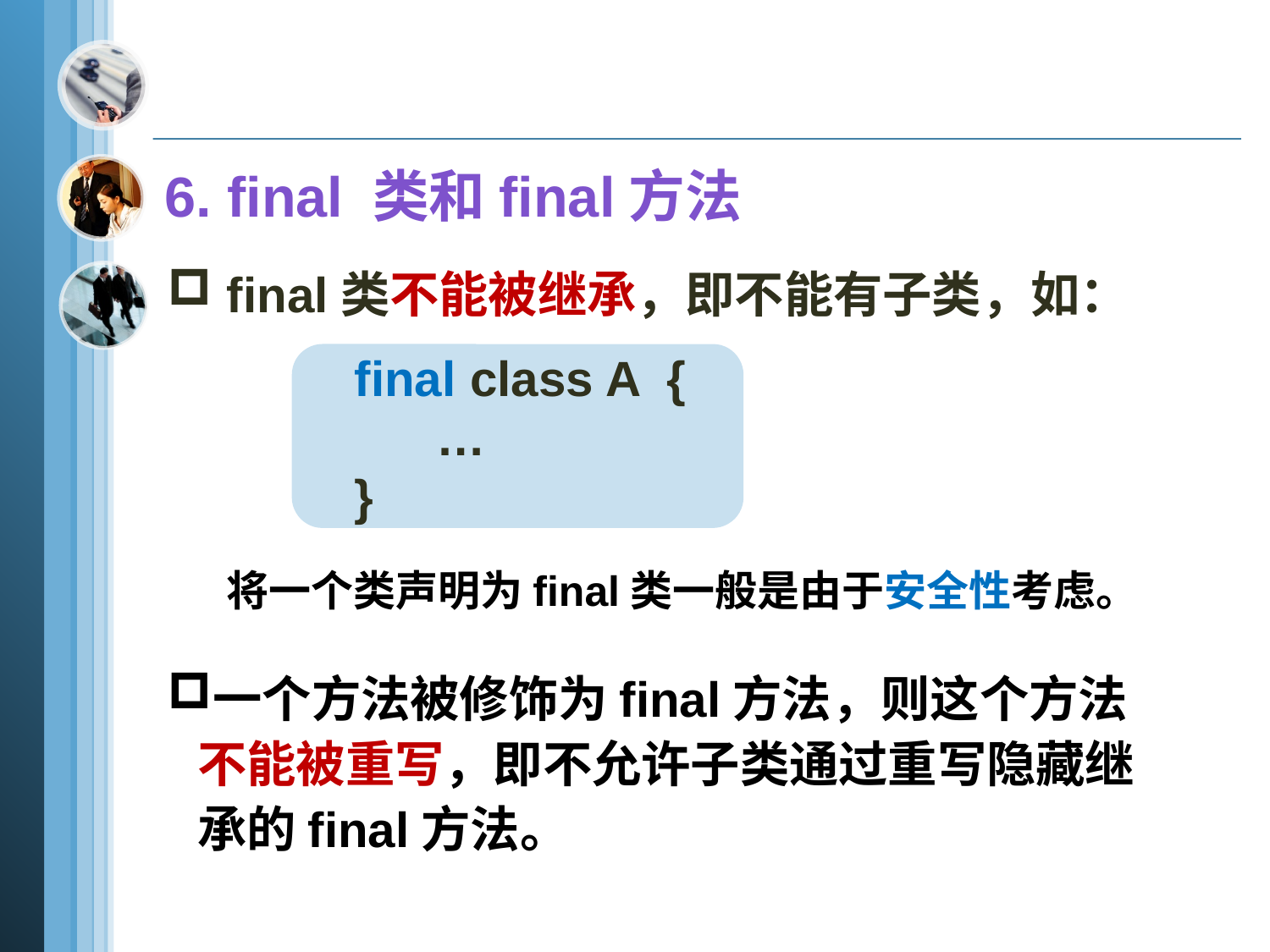

6. final 类和final方法
 final类不能被继承，即不能有子类，如：
   final class A  {
         …
   }
将一个类声明为final类一般是由于安全性考虑。
一个方法被修饰为final方法，则这个方法不能被重写，即不允许子类通过重写隐藏继承的final方法。